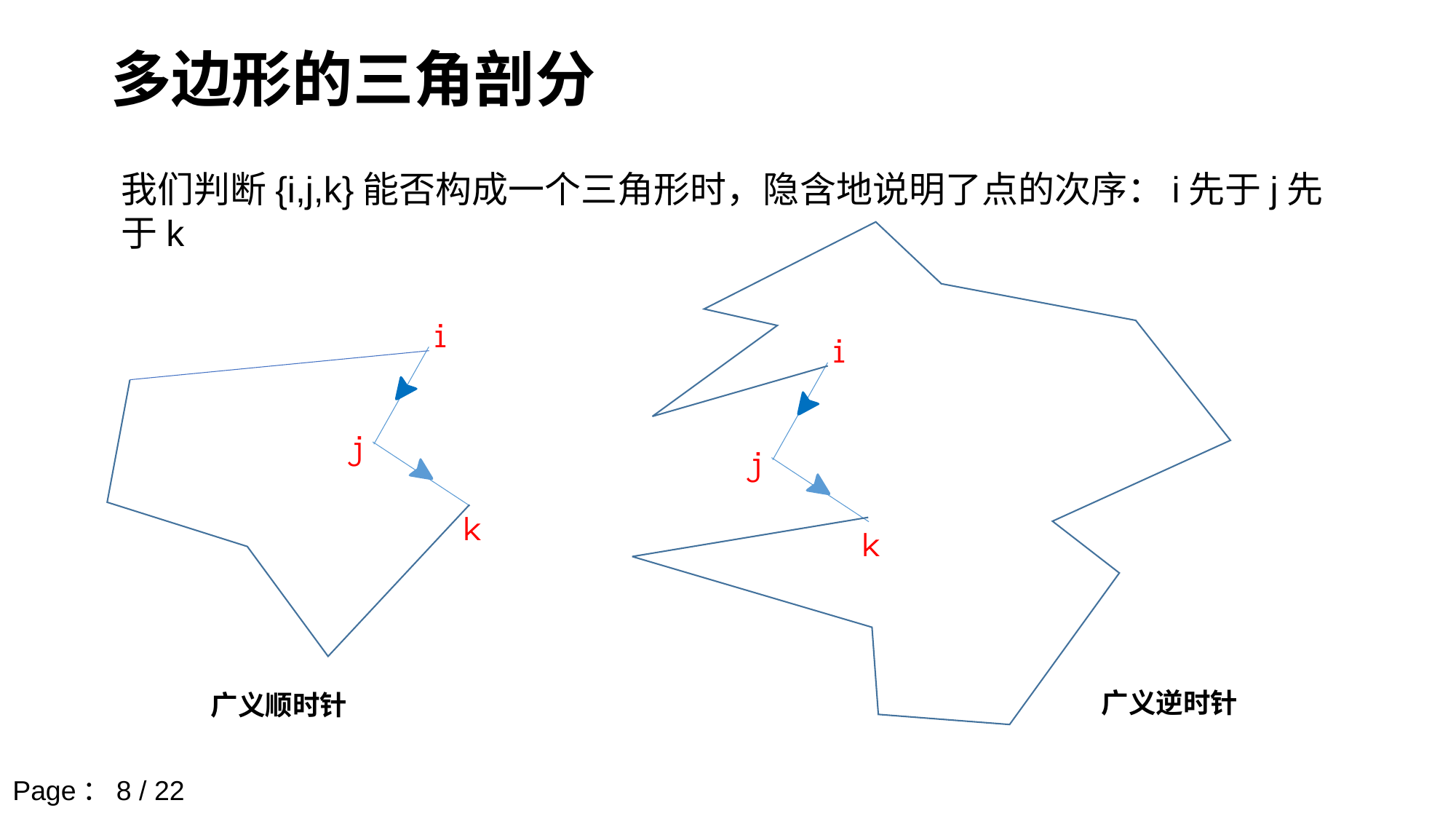

# 多边形的三角剖分
我们判断{i,j,k}能否构成一个三角形时，隐含地说明了点的次序：i先于j先于k

i
j
k
i
j
k

广义逆时针
广义顺时针
Page：8 / 22